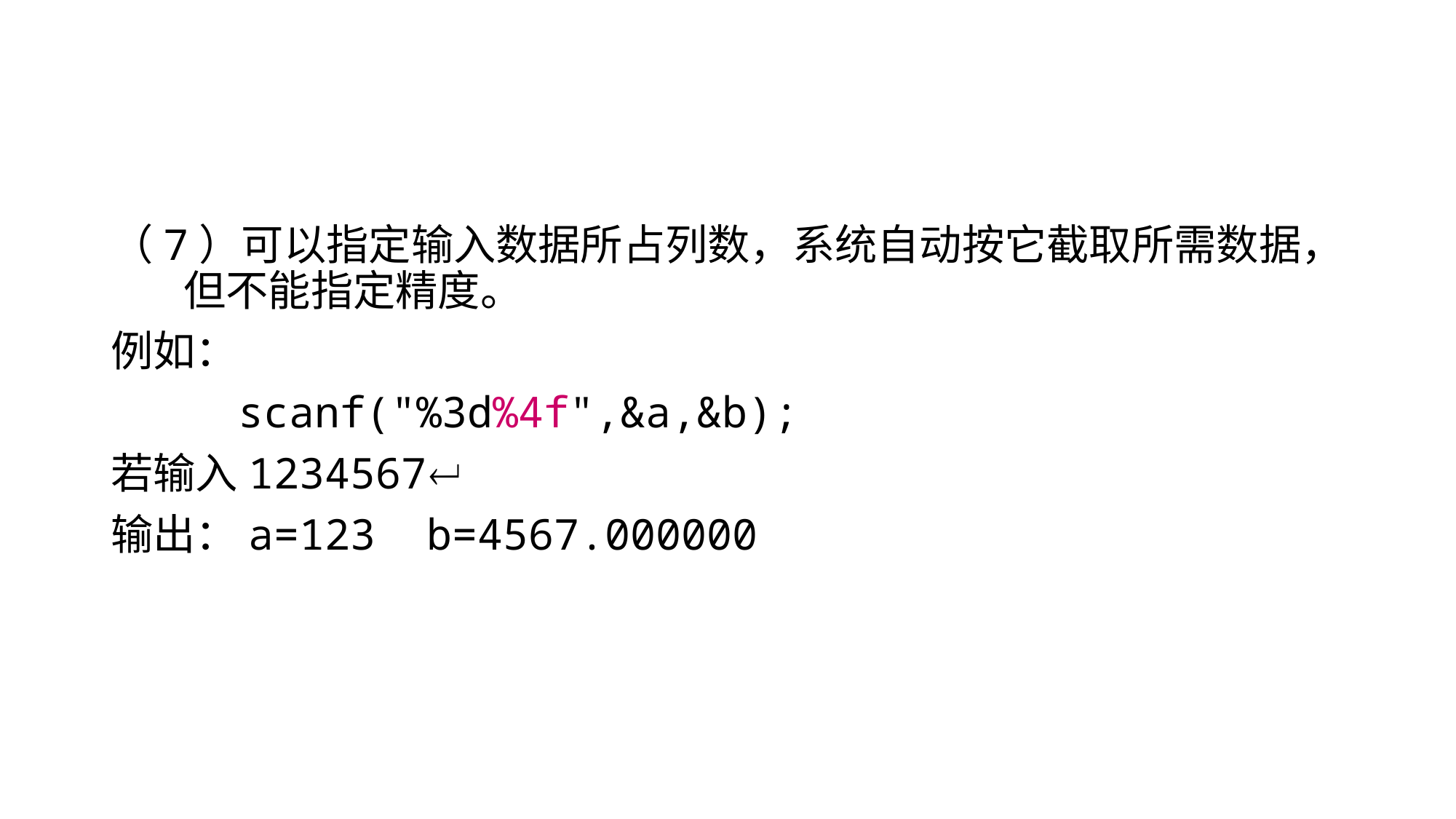

#
（7）可以指定输入数据所占列数，系统自动按它截取所需数据，但不能指定精度。
例如：
     scanf("%3d%4f",&a,&b);
若输入1234567↵
输出：a=123  b=4567.000000